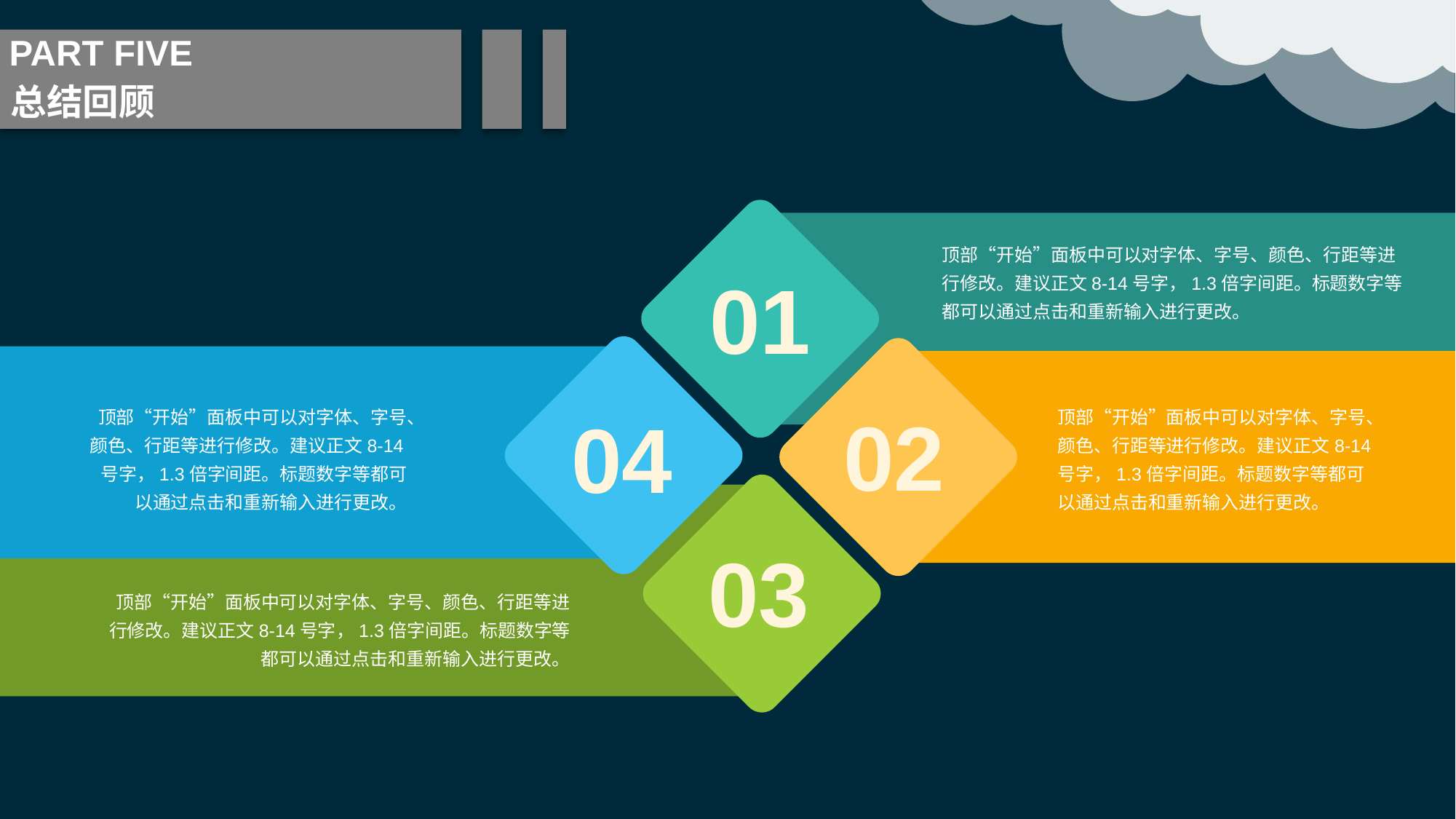

PART FIVE
总结回顾

顶部“开始”面板中可以对字体、字号、颜色、行距等进行修改。建议正文8-14号字，1.3倍字间距。标题数字等都可以通过点击和重新输入进行更改。
01

顶部“开始”面板中可以对字体、字号、颜色、行距等进行修改。建议正文8-14号字，1.3倍字间距。标题数字等都可以通过点击和重新输入进行更改。
顶部“开始”面板中可以对字体、字号、颜色、行距等进行修改。建议正文8-14号字，1.3倍字间距。标题数字等都可以通过点击和重新输入进行更改。
02
04

03
顶部“开始”面板中可以对字体、字号、颜色、行距等进行修改。建议正文8-14号字，1.3倍字间距。标题数字等都可以通过点击和重新输入进行更改。